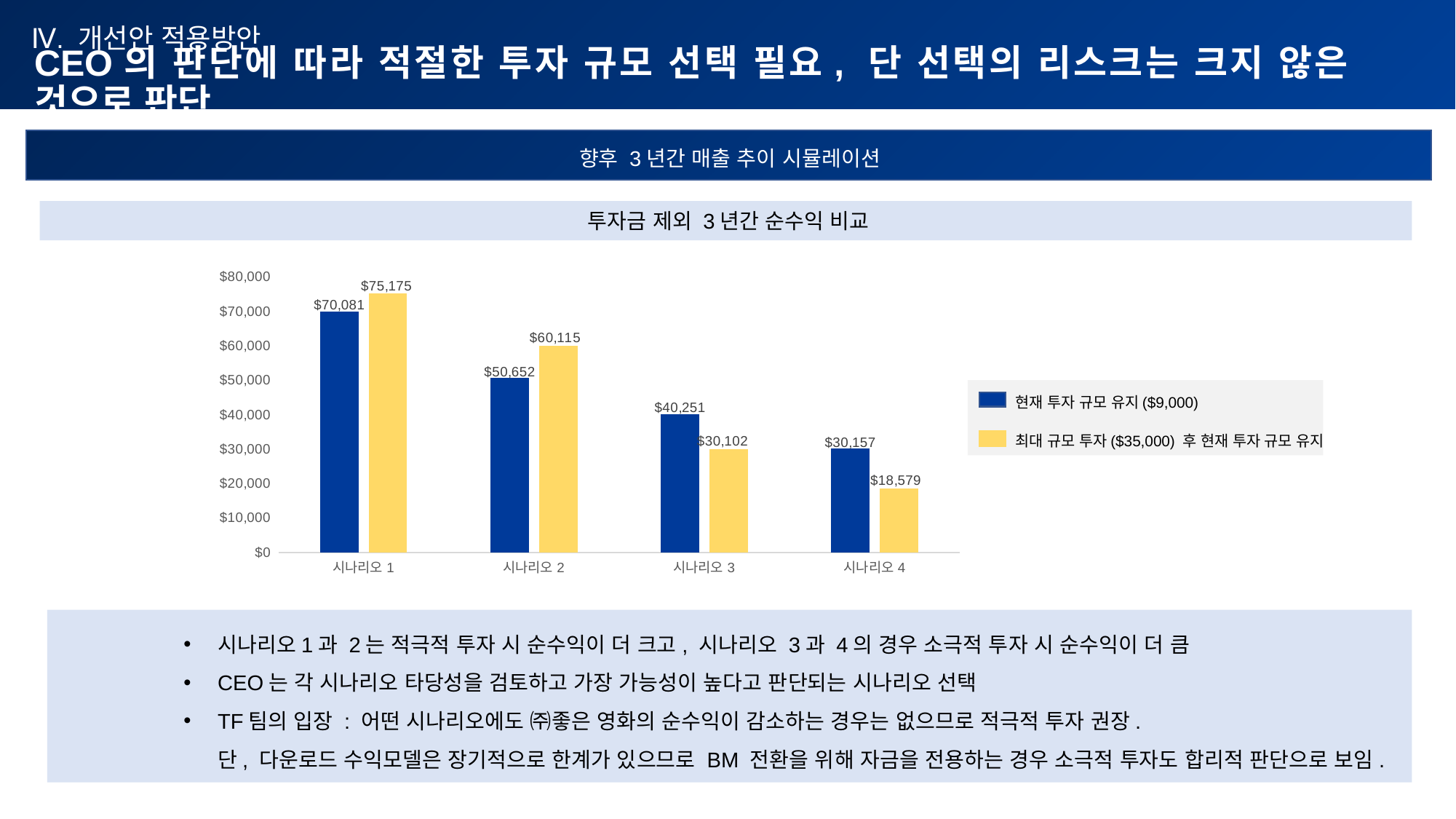

Ⅳ. 개선안 적용방안
CEO의 판단에 따라 적절한 투자 규모 선택 필요, 단 선택의 리스크는 크지 않은 것으로 판단

향후 3년간 매출 추이 시뮬레이션

투자금 제외 3년간 순수익 비교

### Chart

| Category |  |  |
|---|---|---|
| 시나리오1 | 70080.7763866 | 75175.32178839989 |
| 시나리오2 | 50651.849154762094 | 60115.0085469122 |
| 시나리오3 | 40251.16592 | 30102.15784999999 |
| 시나리오4 | 30156.88796459 | 18579.43250926699 |
현재 투자 규모 유지($9,000)

최대 규모 투자($35,000) 후 현재 투자 규모 유지

시나리오1과 2는 적극적 투자 시 순수익이 더 크고, 시나리오 3과 4의 경우 소극적 투자 시 순수익이 더 큼
CEO는 각 시나리오 타당성을 검토하고 가장 가능성이 높다고 판단되는 시나리오 선택
TF팀의 입장 : 어떤 시나리오에도 ㈜좋은 영화의 순수익이 감소하는 경우는 없으므로 적극적 투자 권장.
단, 다운로드 수익모델은 장기적으로 한계가 있으므로 BM 전환을 위해 자금을 전용하는 경우 소극적 투자도 합리적 판단으로 보임.